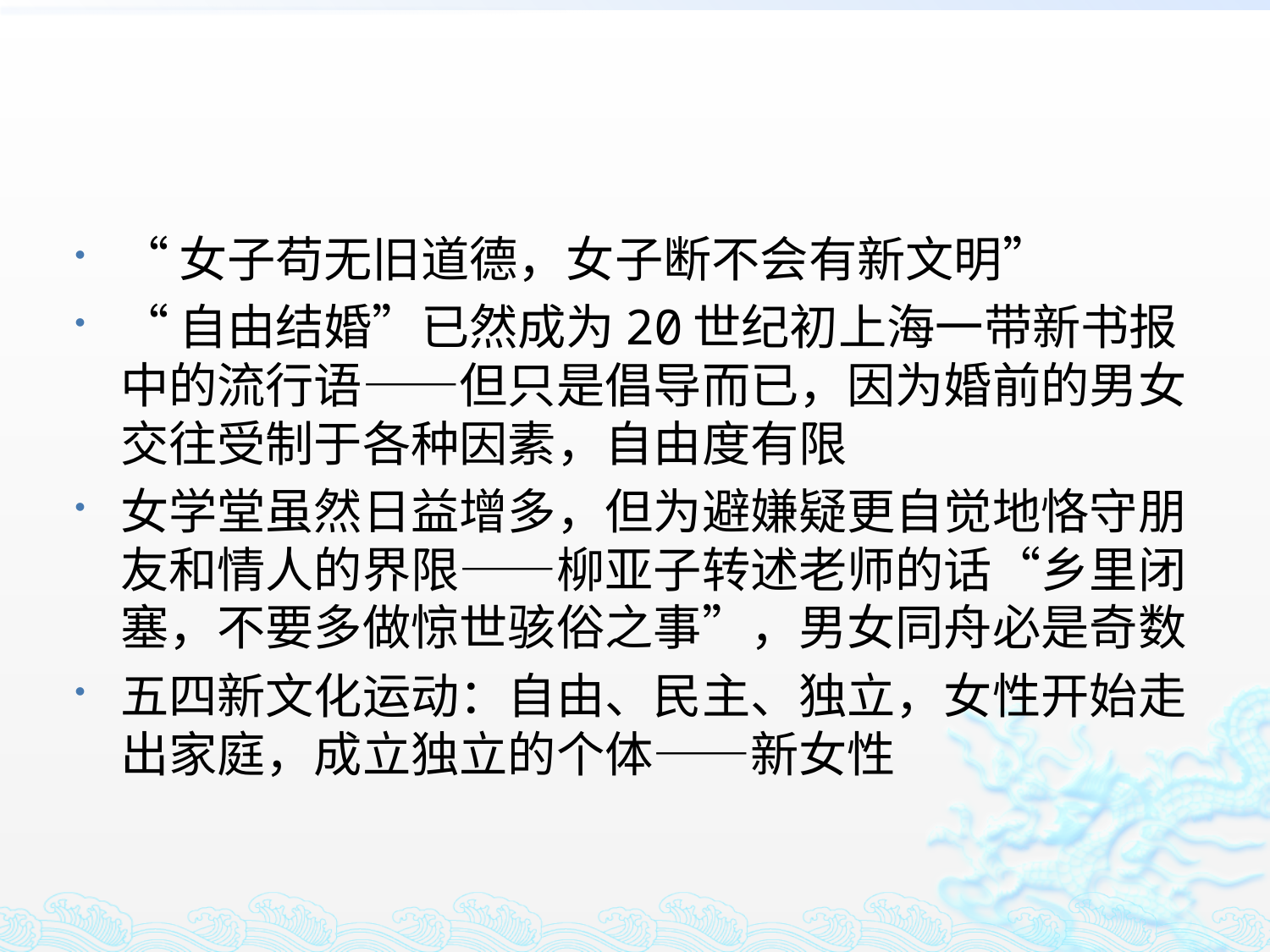

#
“女子苟无旧道德，女子断不会有新文明”
“自由结婚”已然成为20世纪初上海一带新书报中的流行语——但只是倡导而已，因为婚前的男女交往受制于各种因素，自由度有限
女学堂虽然日益增多，但为避嫌疑更自觉地恪守朋友和情人的界限——柳亚子转述老师的话“乡里闭塞，不要多做惊世骇俗之事”，男女同舟必是奇数
五四新文化运动：自由、民主、独立，女性开始走出家庭，成立独立的个体——新女性